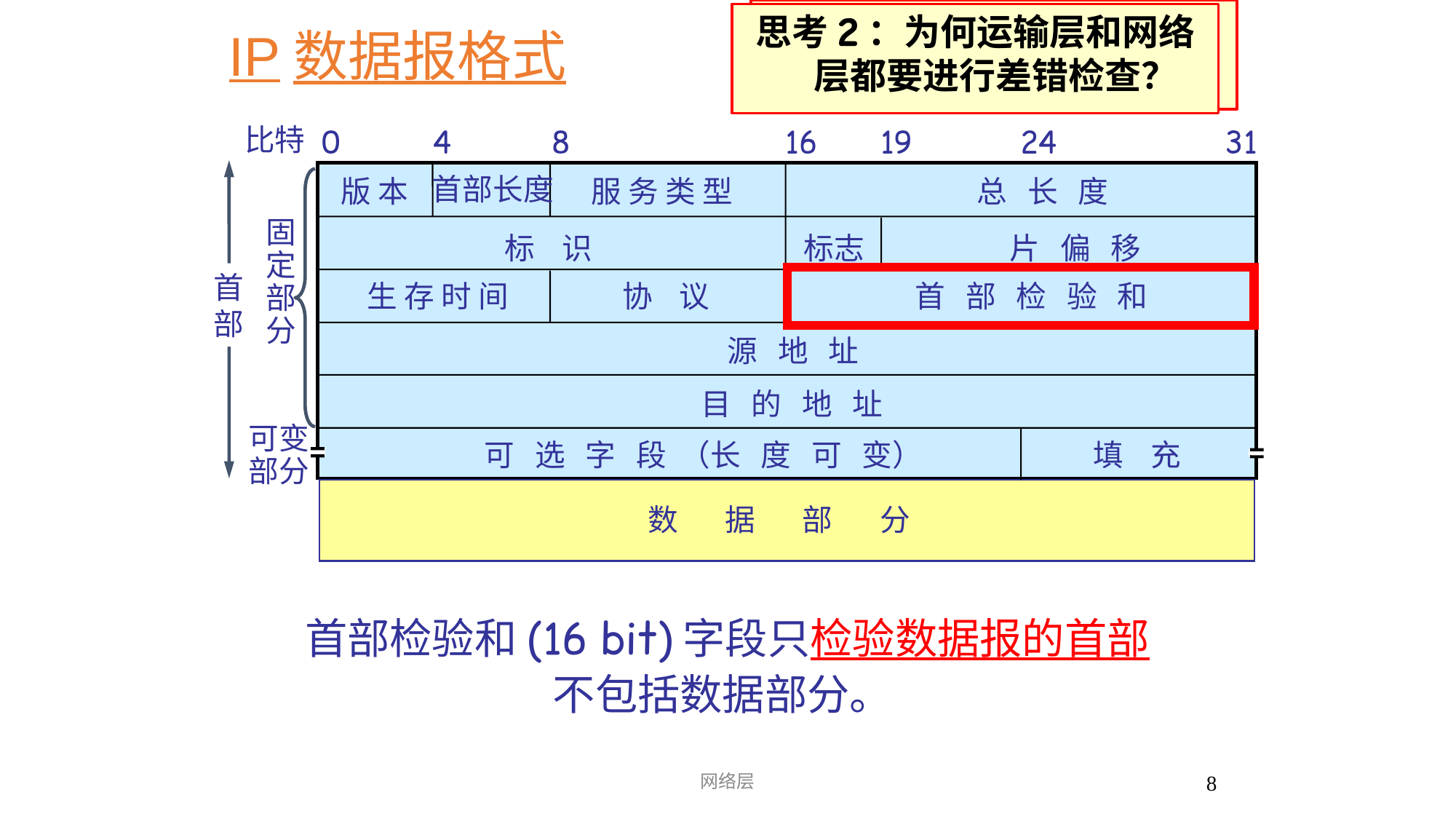

思考1：路由器为何每次都要重新计算首部校验和？
思考2：为何运输层和网络层都要进行差错检查？
 IP数据报格式
比特
16
19
31
0
4
8
24

首部长度
版 本
服 务 类 型
总   长   度

固
定
部
分

标    识
标志
片   偏   移
首
部

首部检验和(16 bit)字段只检验数据报的首部
不包括数据部分。

生 存 时 间
协    议
首   部   检   验   和

源   地   址

目   的   地   址
可变
部分

可   选   字   段  （长   度   可   变）
填    充

数       据       部       分
网络层
8